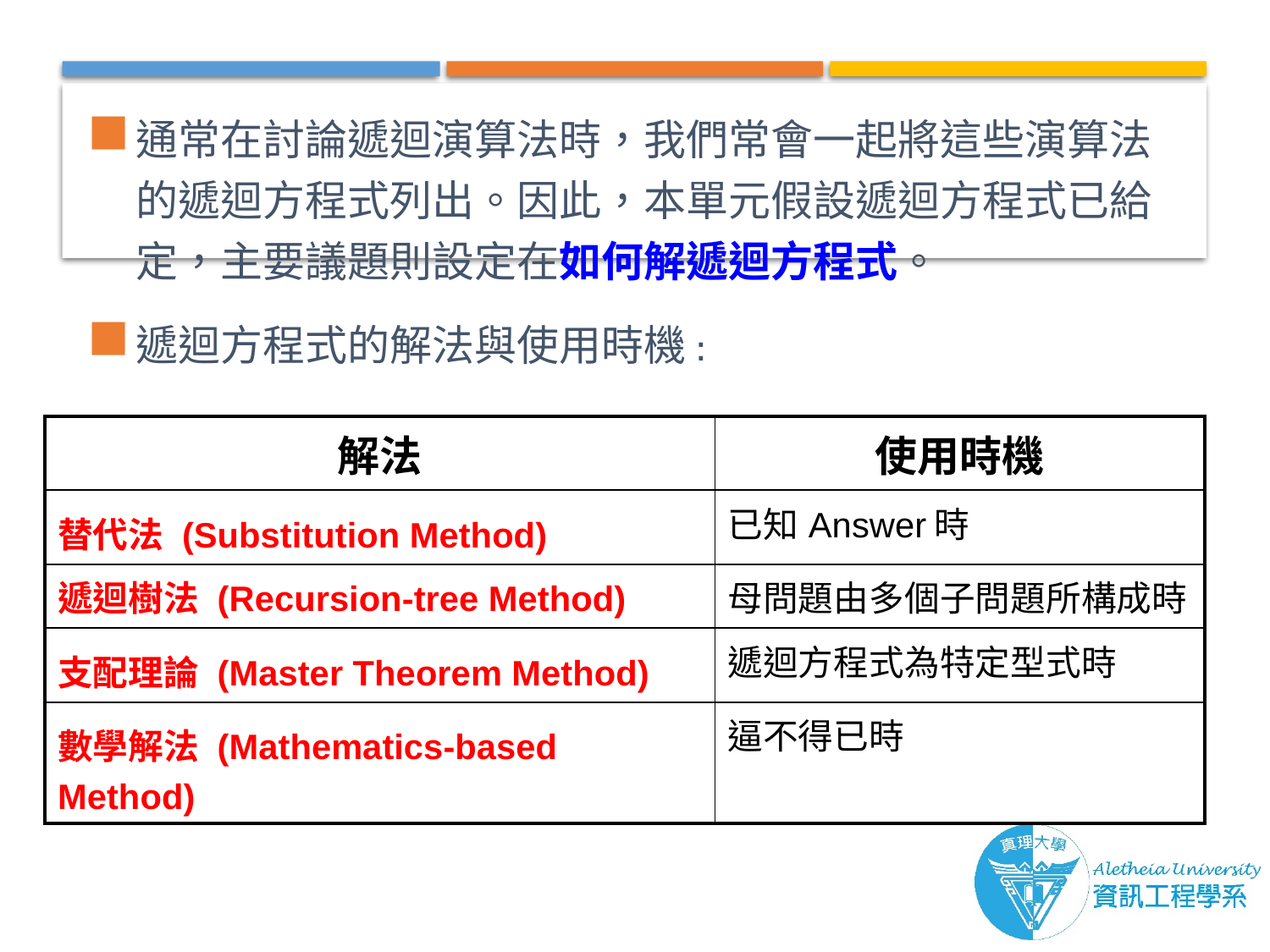

通常在討論遞迴演算法時，我們常會一起將這些演算法的遞迴方程式列出。因此，本單元假設遞迴方程式已給定，主要議題則設定在如何解遞迴方程式。
遞迴方程式的解法與使用時機:

| 解法 | 使用時機 |
| --- | --- |
| 替代法 (Substitution Method) | 已知Answer時 |
| 遞迴樹法 (Recursion-tree Method) | 母問題由多個子問題所構成時 |
| 支配理論 (Master Theorem Method) | 遞迴方程式為特定型式時 |
| 數學解法 (Mathematics-based Method) | 逼不得已時 |